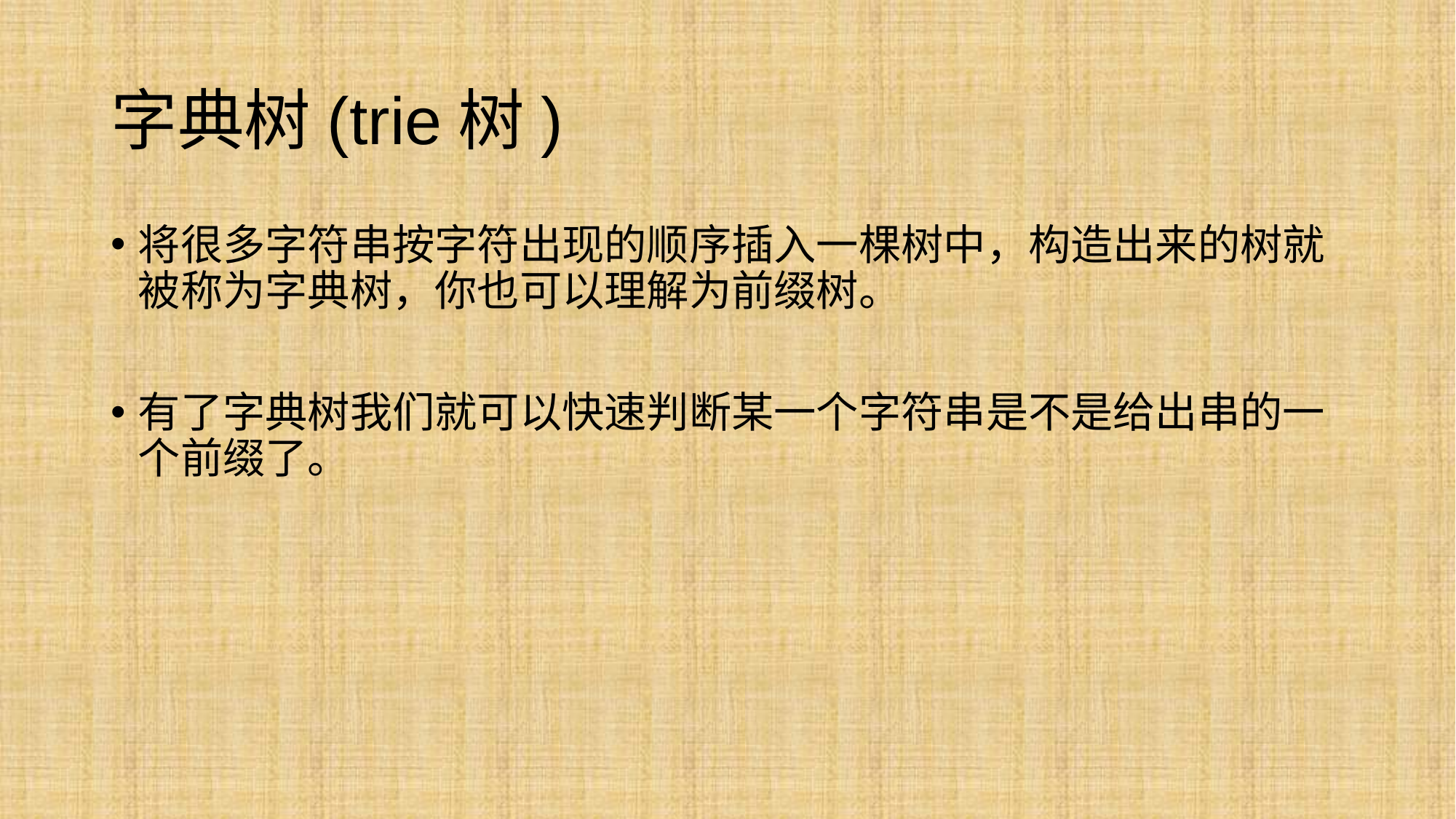

# 字典树(trie树)
将很多字符串按字符出现的顺序插入一棵树中，构造出来的树就被称为字典树，你也可以理解为前缀树。

有了字典树我们就可以快速判断某一个字符串是不是给出串的一个前缀了。